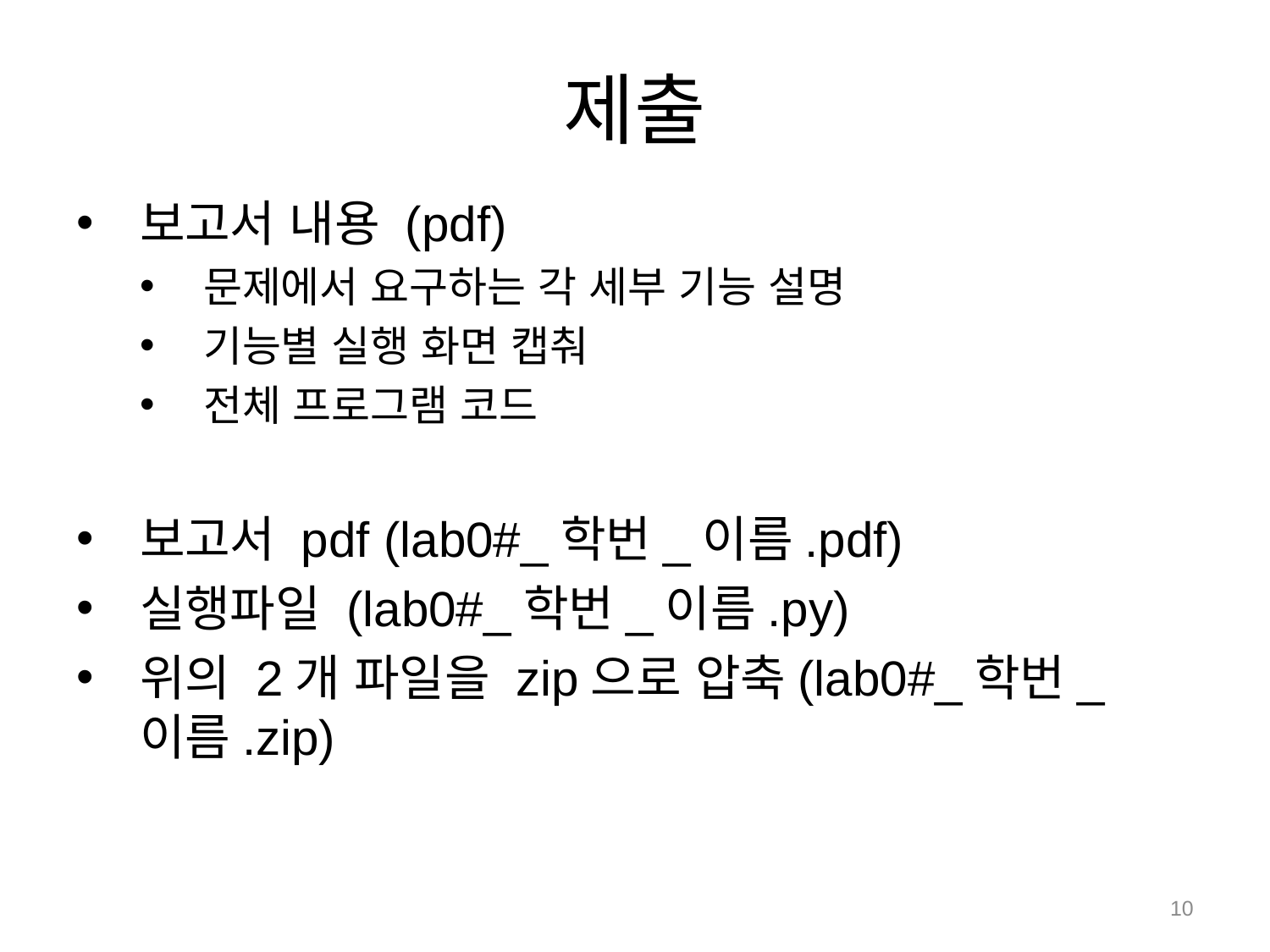

# 제출
보고서 내용 (pdf)
문제에서 요구하는 각 세부 기능 설명
기능별 실행 화면 캡춰
전체 프로그램 코드

보고서 pdf (lab0#_학번_이름.pdf)
실행파일 (lab0#_학번_이름.py)
위의 2개 파일을 zip으로 압축(lab0#_학번_이름.zip)

10